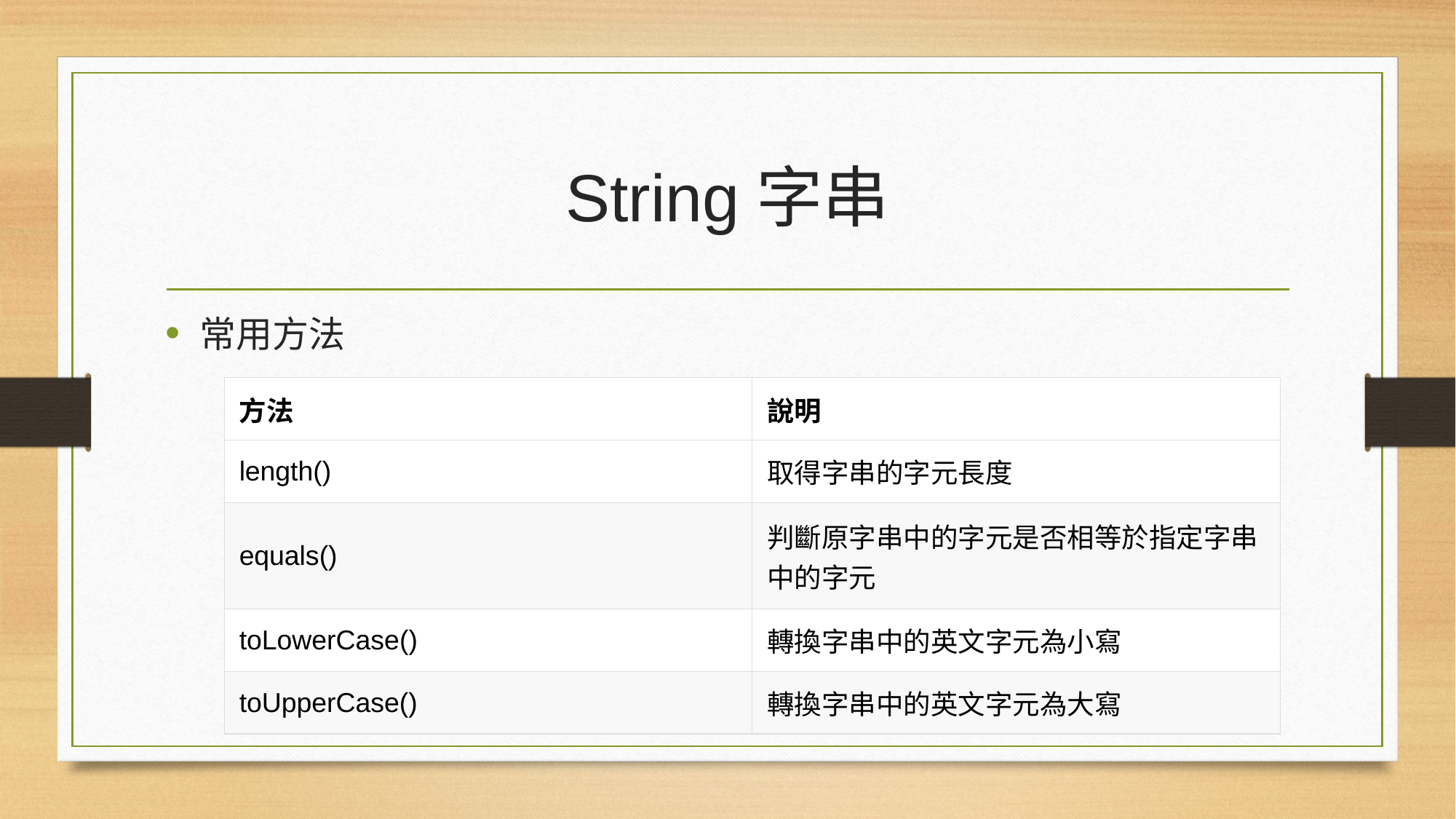

# String字串
常用方法
| 方法 | 說明 |
| --- | --- |
| length() | 取得字串的字元長度 |
| equals() | 判斷原字串中的字元是否相等於指定字串中的字元 |
| toLowerCase() | 轉換字串中的英文字元為小寫 |
| toUpperCase() | 轉換字串中的英文字元為大寫 |